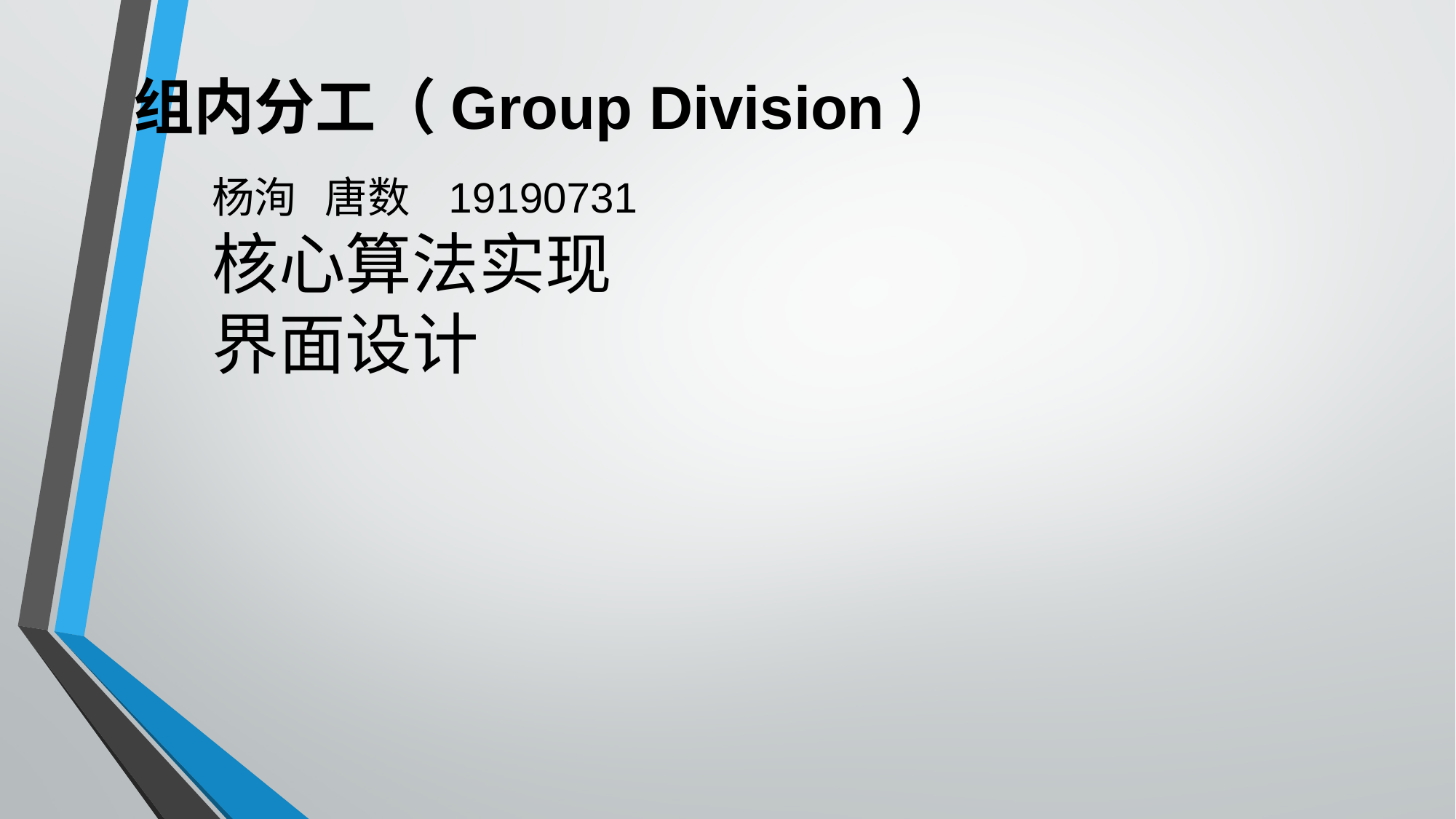

# 组内分工（Group Division）
杨洵   唐数   19190731
核心算法实现
界面设计